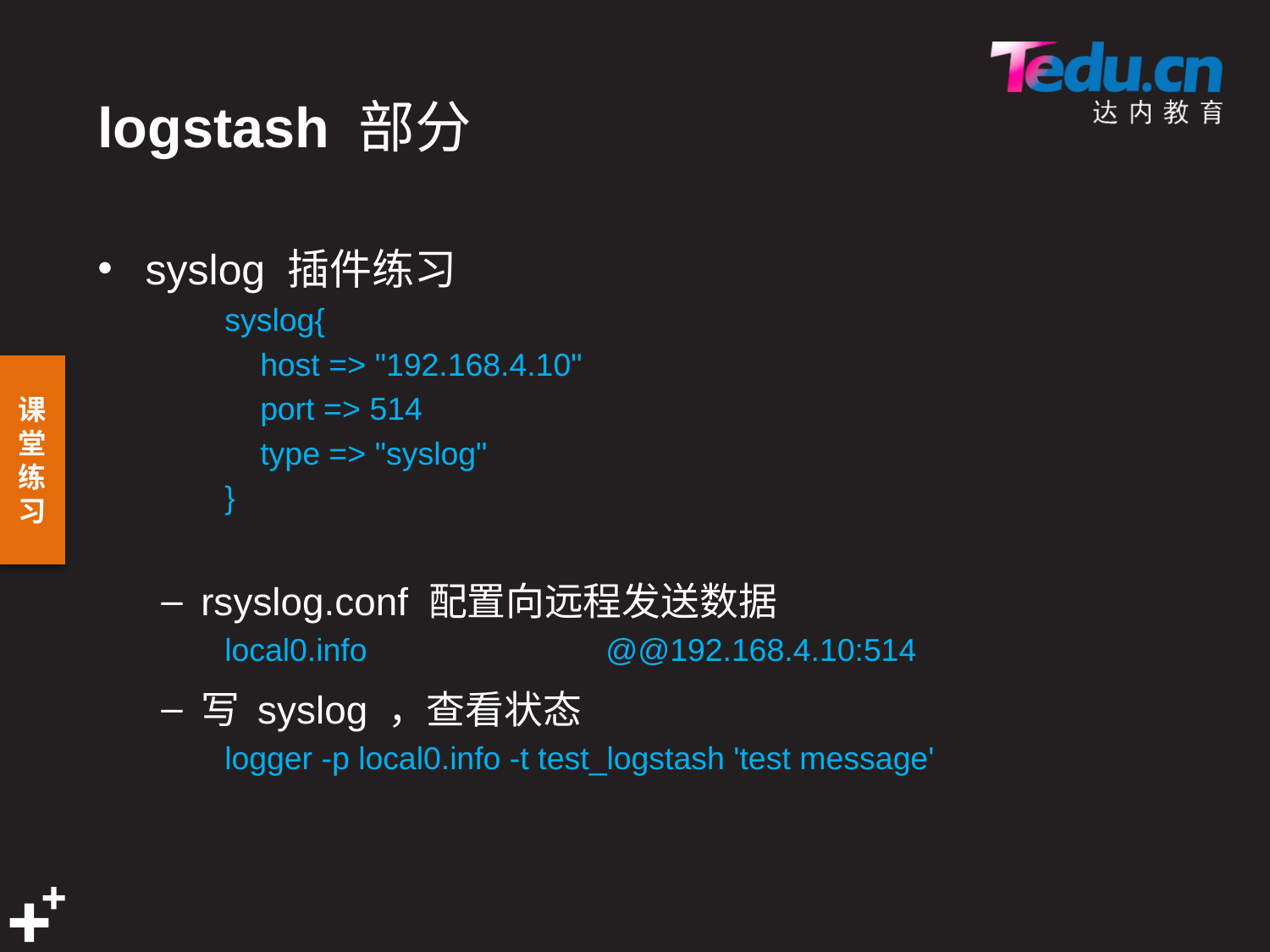

# logstash 部分
syslog 插件练习
syslog{
    host => "192.168.4.10"
    port => 514
    type => "syslog"
}

rsyslog.conf 配置向远程发送数据
local0.info		@@192.168.4.10:514
写 syslog ，查看状态
logger -p local0.info -t test_logstash 'test message'